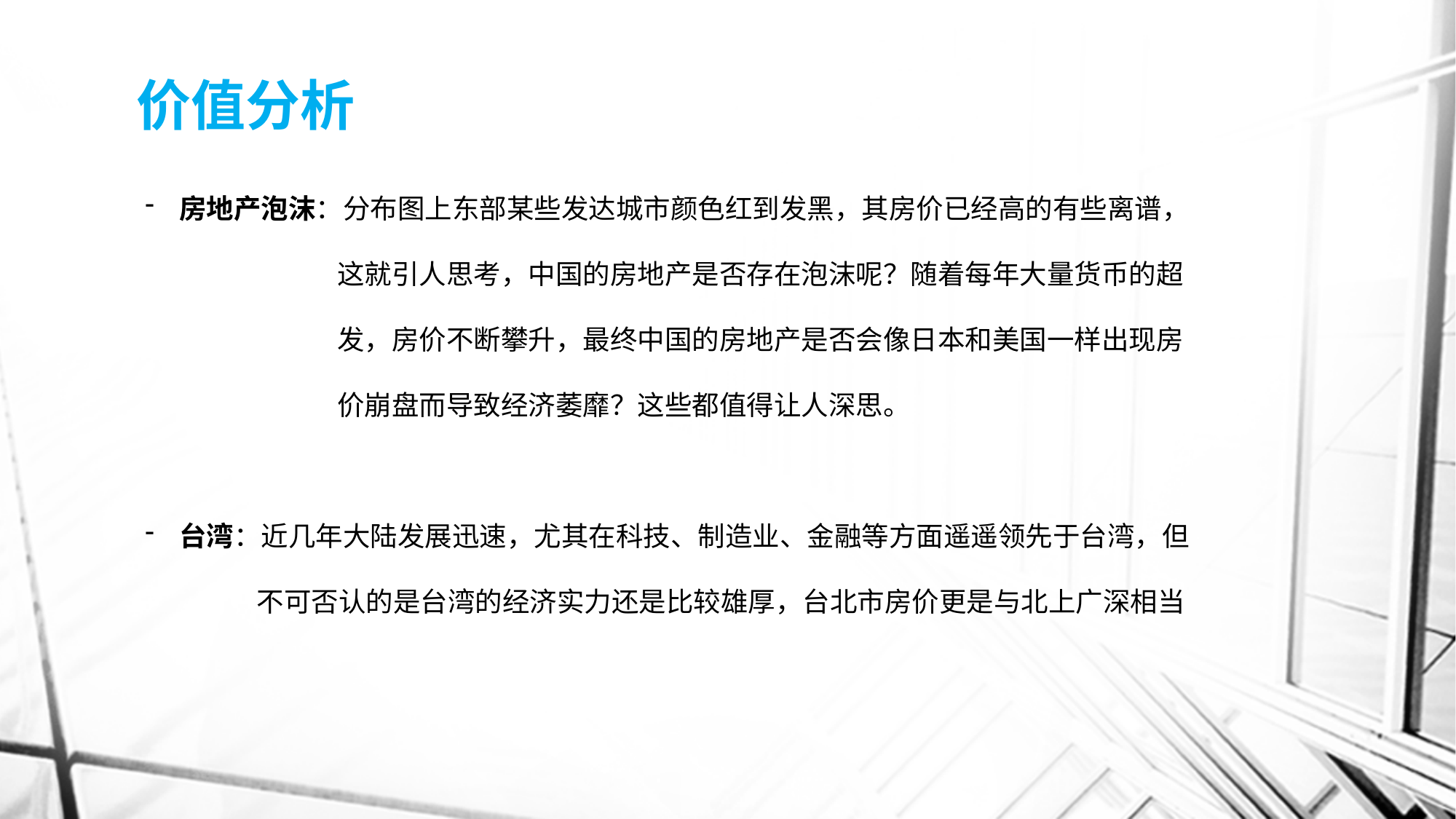

# 价值分析
房地产泡沫：分布图上东部某些发达城市颜色红到发黑，其房价已经高的有些离谱，

                              这就引人思考，中国的房地产是否存在泡沫呢？随着每年大量货币的超

                              发，房价不断攀升，最终中国的房地产是否会像日本和美国一样出现房

                              价崩盘而导致经济萎靡？这些都值得让人深思。

台湾：近几年大陆发展迅速，尤其在科技、制造业、金融等方面遥遥领先于台湾，但

                 不可否认的是台湾的经济实力还是比较雄厚，台北市房价更是与北上广深相当